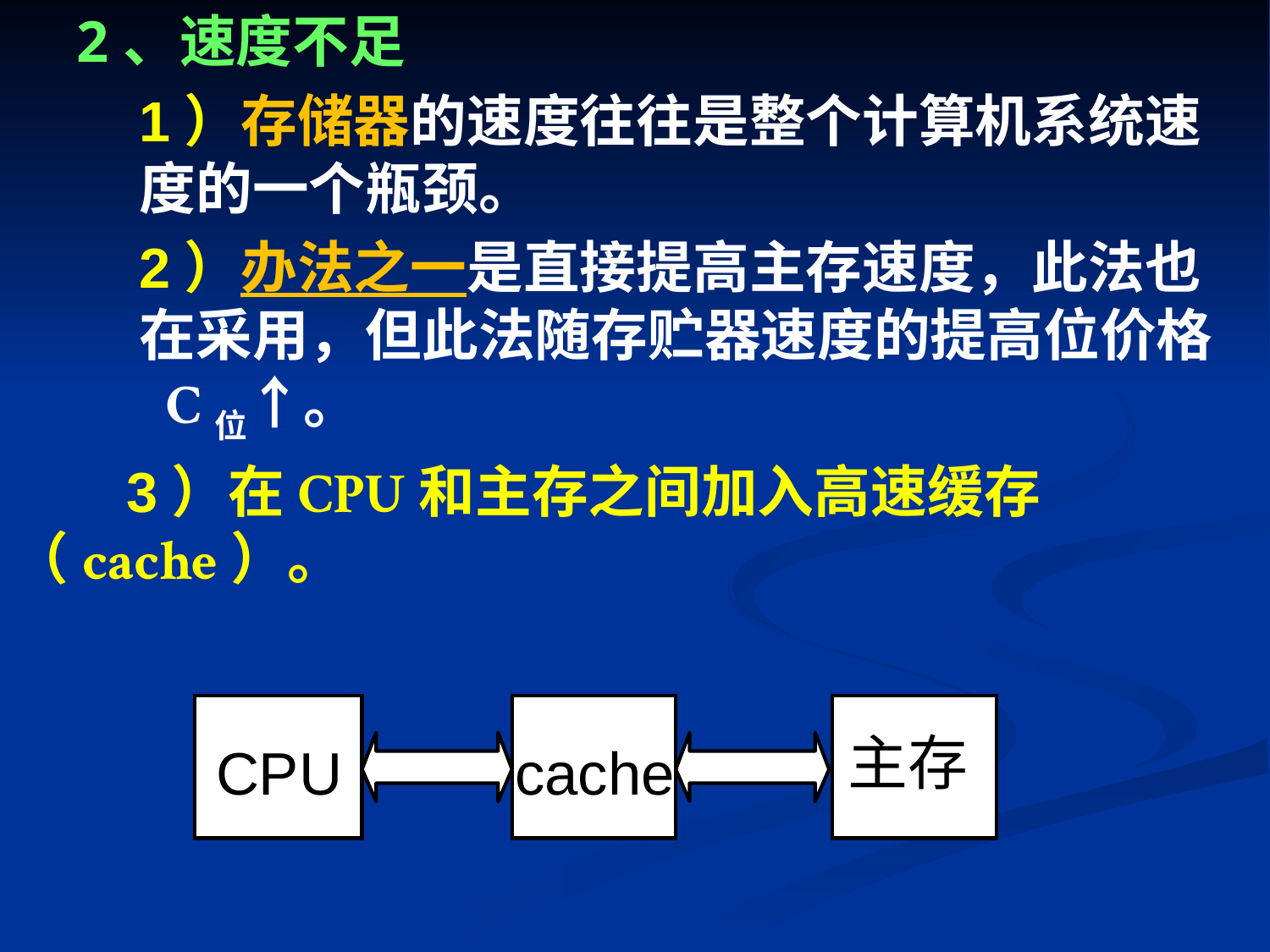

2、速度不足
1）存储器的速度往往是整个计算机系统速度的一个瓶颈。
2）办法之一是直接提高主存速度，此法也在采用，但此法随存贮器速度的提高位价格     C位↑。
          3）在CPU和主存之间加入高速缓存（cache）。

主存

CPU
cache